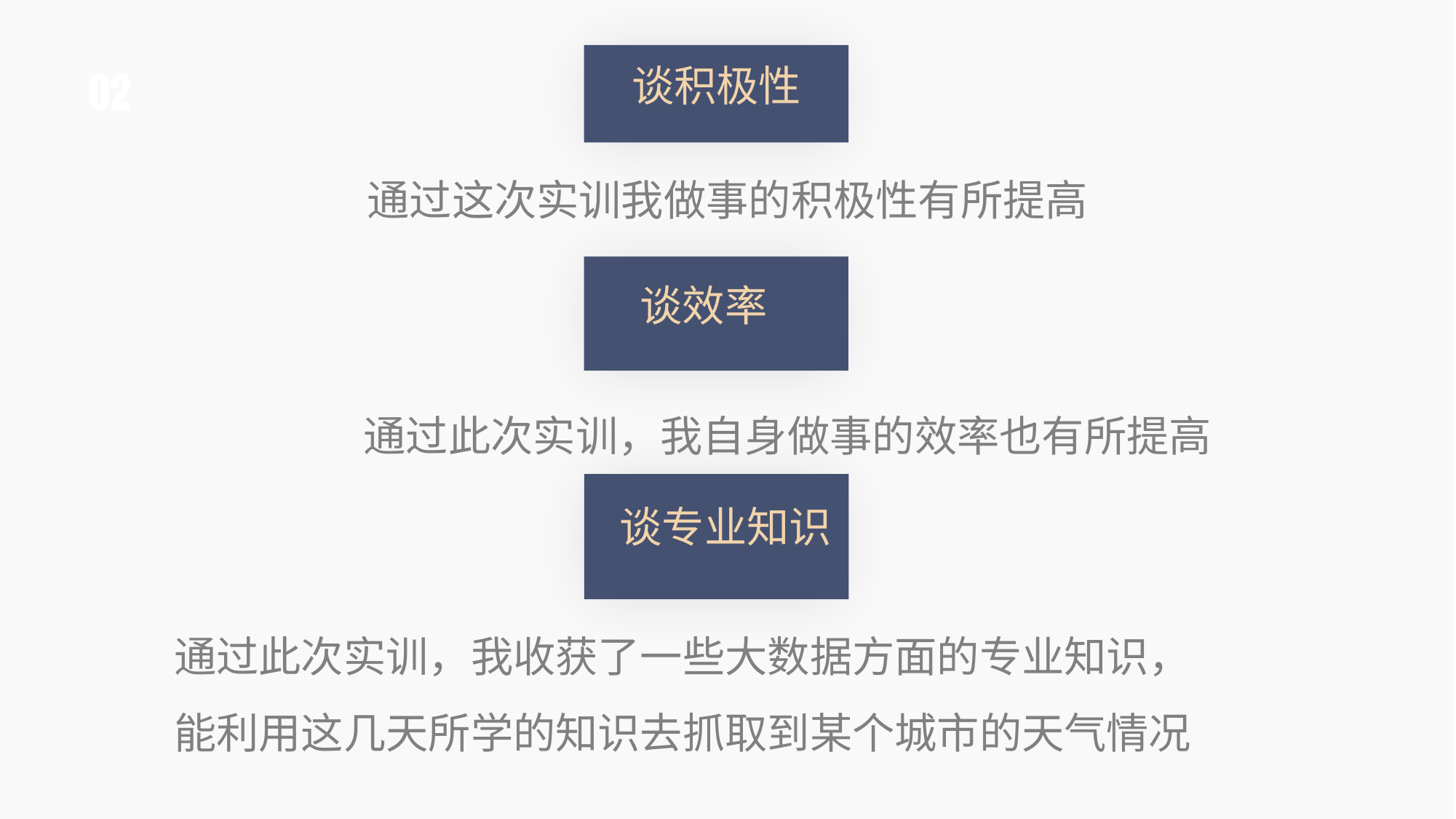

谈积极性
02
通过这次实训我做事的积极性有所提高

谈效率
通过此次实训，我自身做事的效率也有所提高

谈专业知识
通过此次实训，我收获了一些大数据方面的专业知识，能利用这几天所学的知识去抓取到某个城市的天气情况